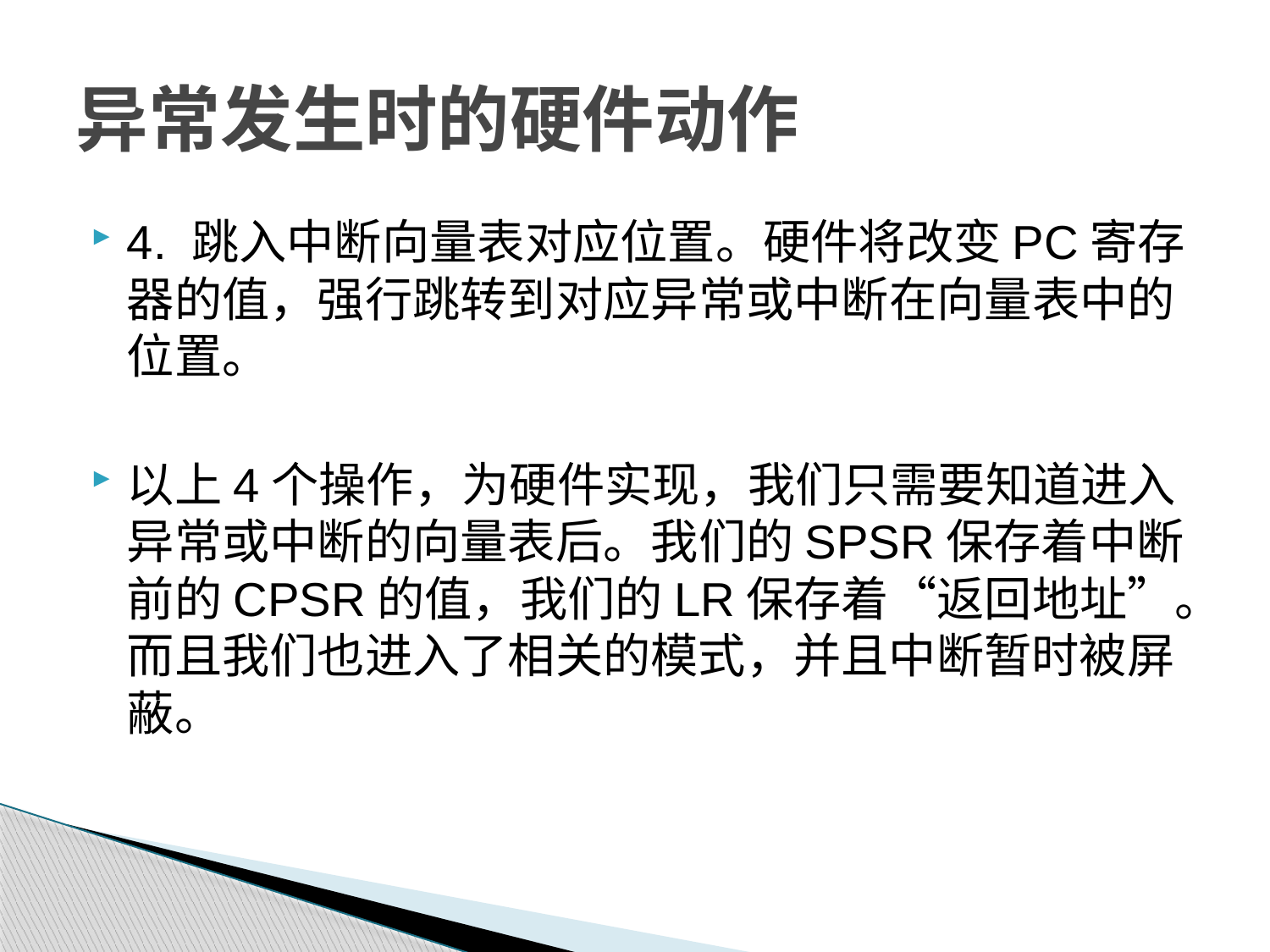

# 异常发生时的硬件动作
4. 跳入中断向量表对应位置。硬件将改变PC寄存器的值，强行跳转到对应异常或中断在向量表中的位置。

以上4个操作，为硬件实现，我们只需要知道进入异常或中断的向量表后。我们的SPSR保存着中断前的CPSR的值，我们的LR保存着“返回地址”。而且我们也进入了相关的模式，并且中断暂时被屏蔽。